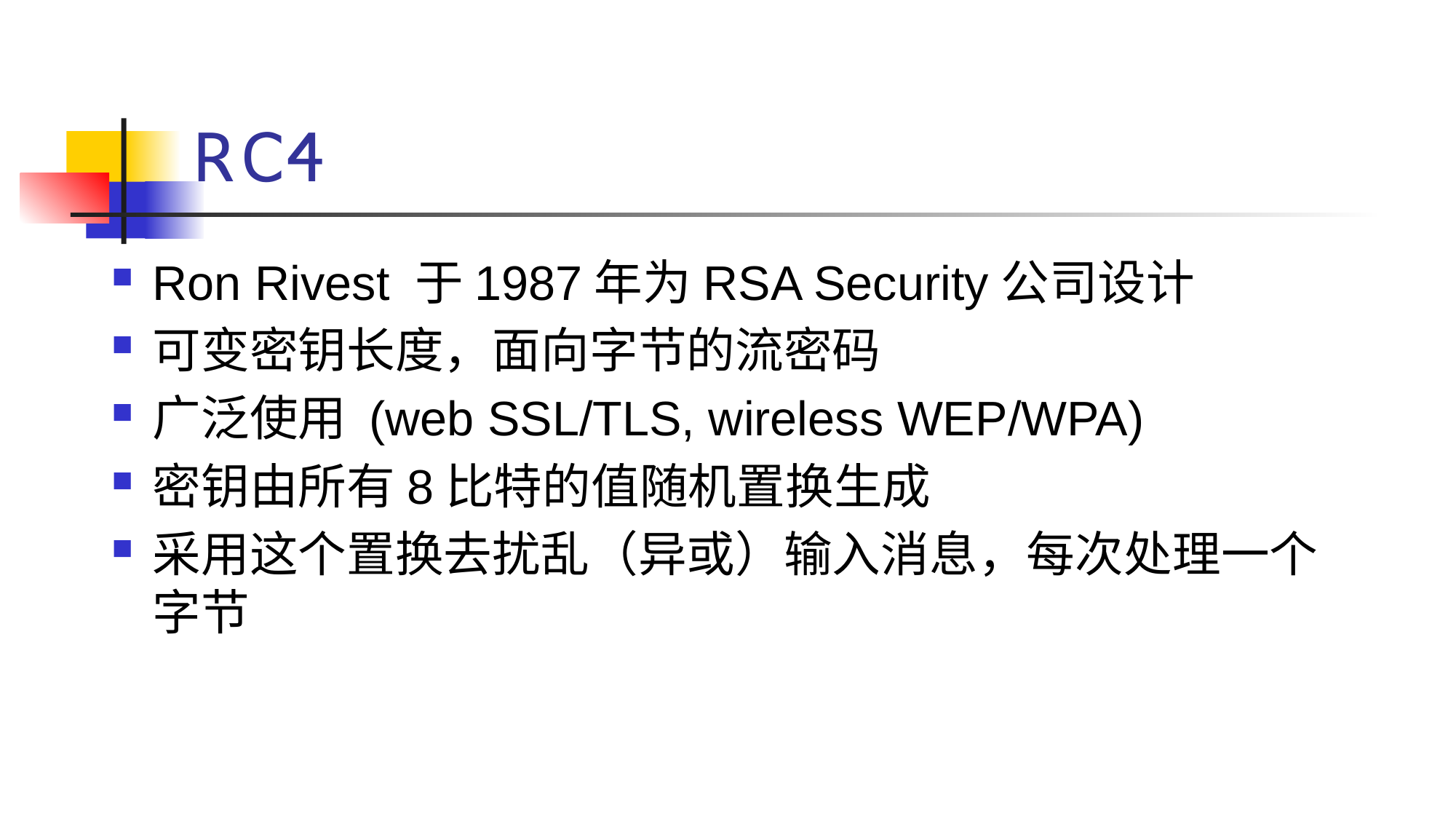

# RC4
Ron Rivest 于1987年为RSA Security公司设计
可变密钥长度，面向字节的流密码
广泛使用 (web SSL/TLS, wireless WEP/WPA)
密钥由所有8比特的值随机置换生成
采用这个置换去扰乱（异或）输入消息，每次处理一个字节